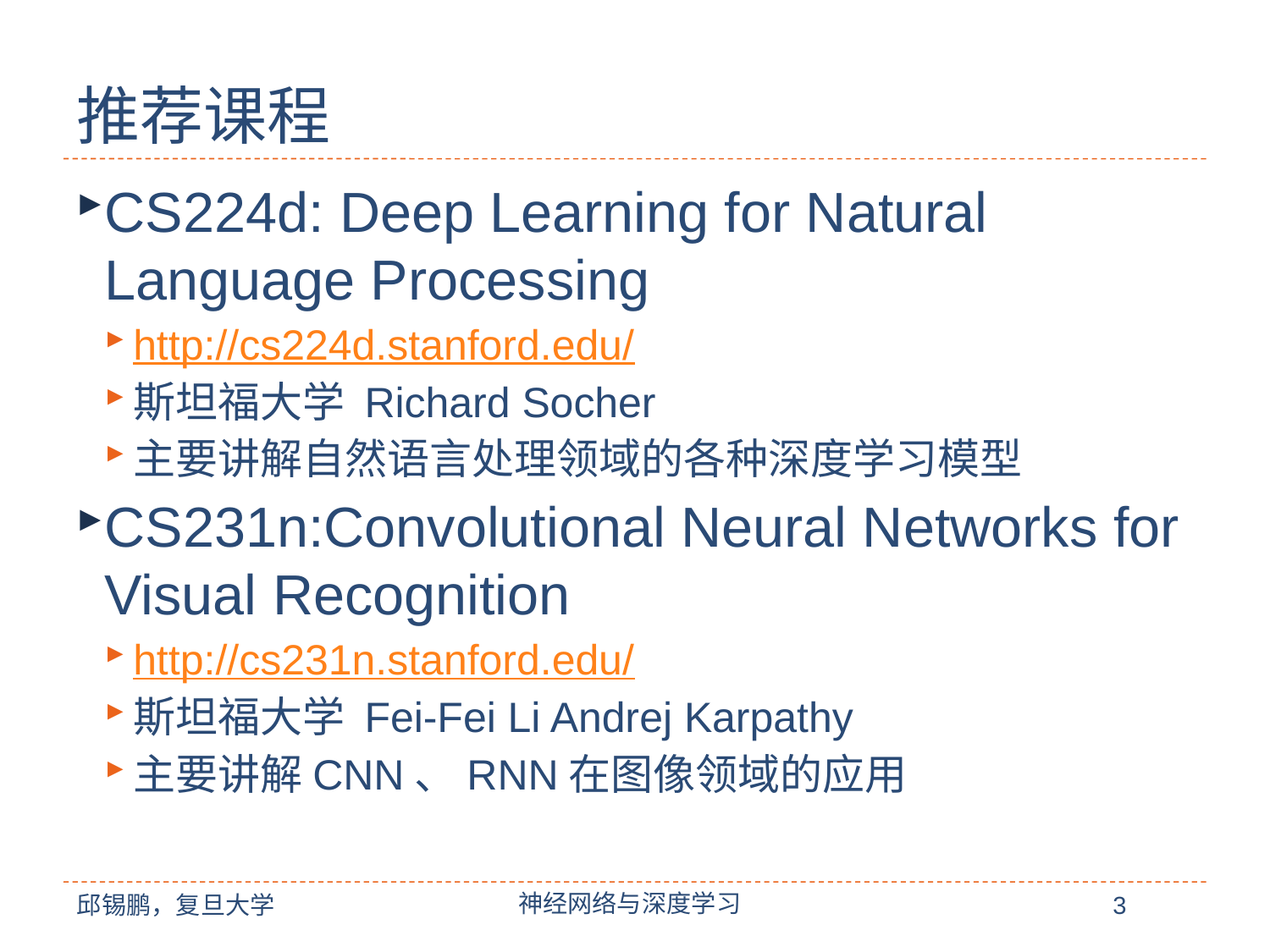

# 推荐课程
CS224d: Deep Learning for Natural Language Processing
http://cs224d.stanford.edu/
斯坦福大学 Richard Socher
主要讲解自然语言处理领域的各种深度学习模型
CS231n:Convolutional Neural Networks for Visual Recognition
http://cs231n.stanford.edu/
斯坦福大学 Fei-Fei Li Andrej Karpathy
主要讲解CNN、RNN在图像领域的应用